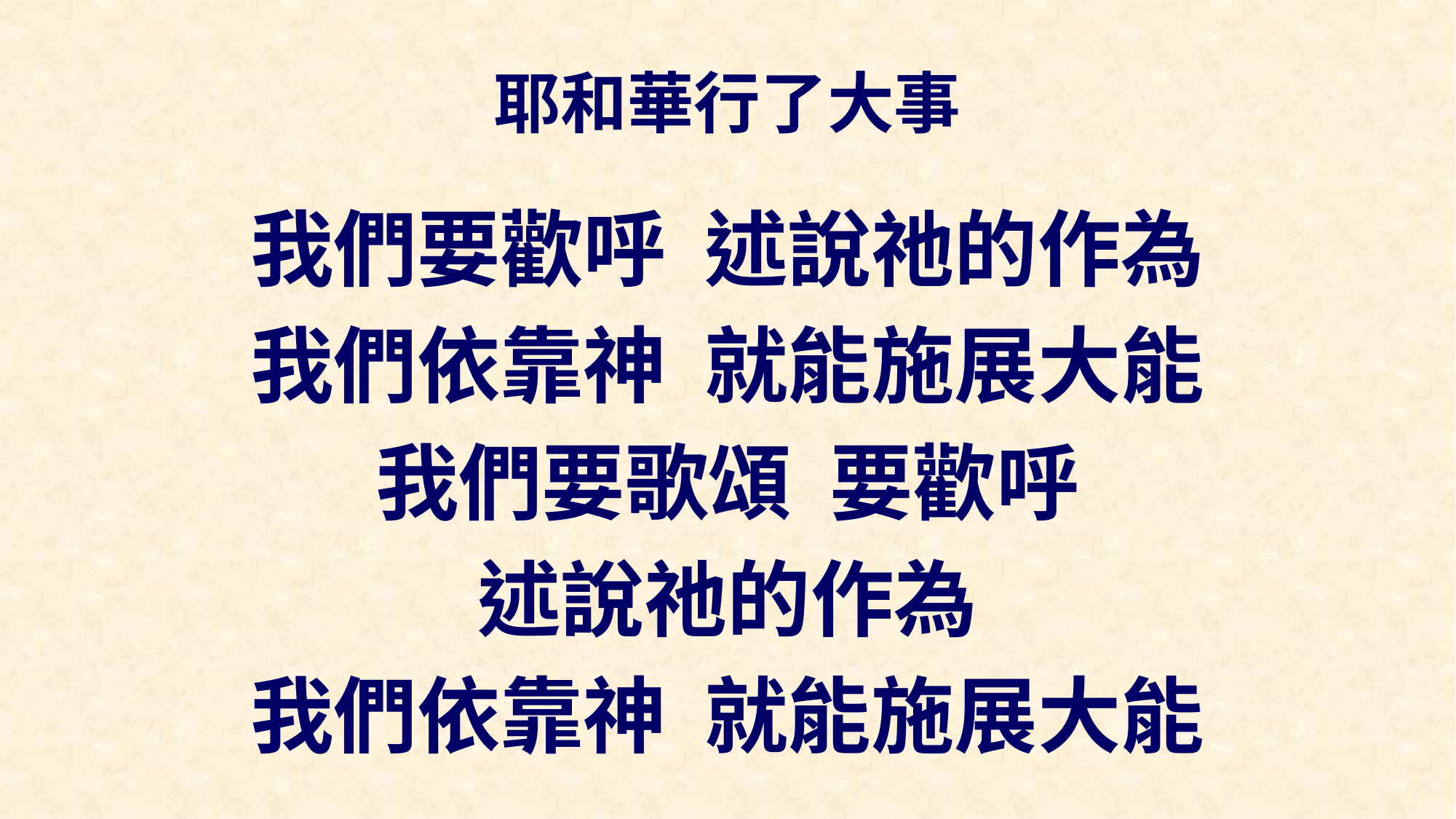

# 耶和華行了大事
我們要歡呼  述說祂的作為
我們依靠神  就能施展大能
我們要歌頌  要歡呼
述說祂的作為
我們依靠神  就能施展大能